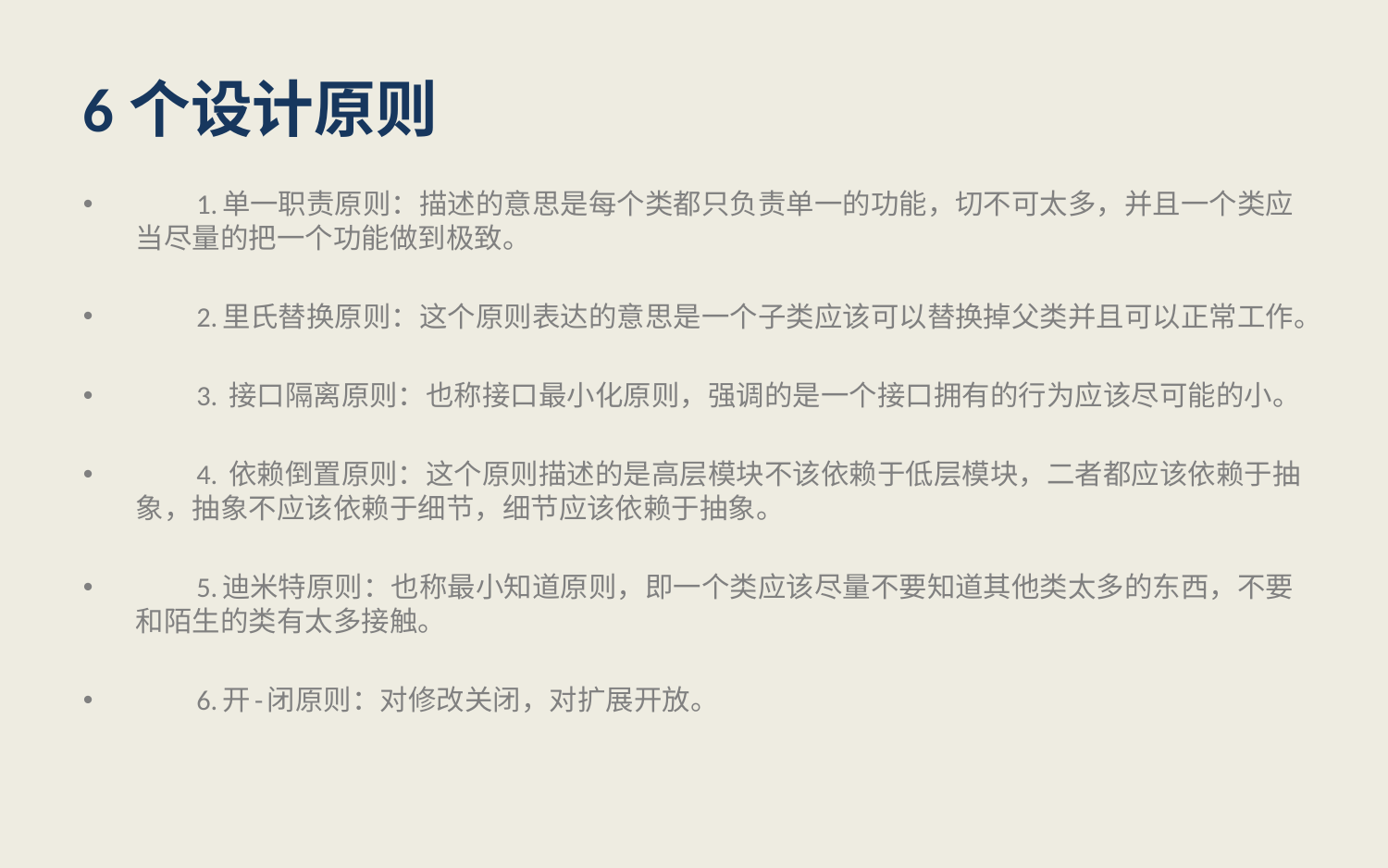

# 6个设计原则
　　1.单一职责原则：描述的意思是每个类都只负责单一的功能，切不可太多，并且一个类应当尽量的把一个功能做到极致。

　　2.里氏替换原则：这个原则表达的意思是一个子类应该可以替换掉父类并且可以正常工作。

　　3. 接口隔离原则：也称接口最小化原则，强调的是一个接口拥有的行为应该尽可能的小。

　　4. 依赖倒置原则：这个原则描述的是高层模块不该依赖于低层模块，二者都应该依赖于抽象，抽象不应该依赖于细节，细节应该依赖于抽象。

　　5.迪米特原则：也称最小知道原则，即一个类应该尽量不要知道其他类太多的东西，不要和陌生的类有太多接触。

　　6.开-闭原则：对修改关闭，对扩展开放。